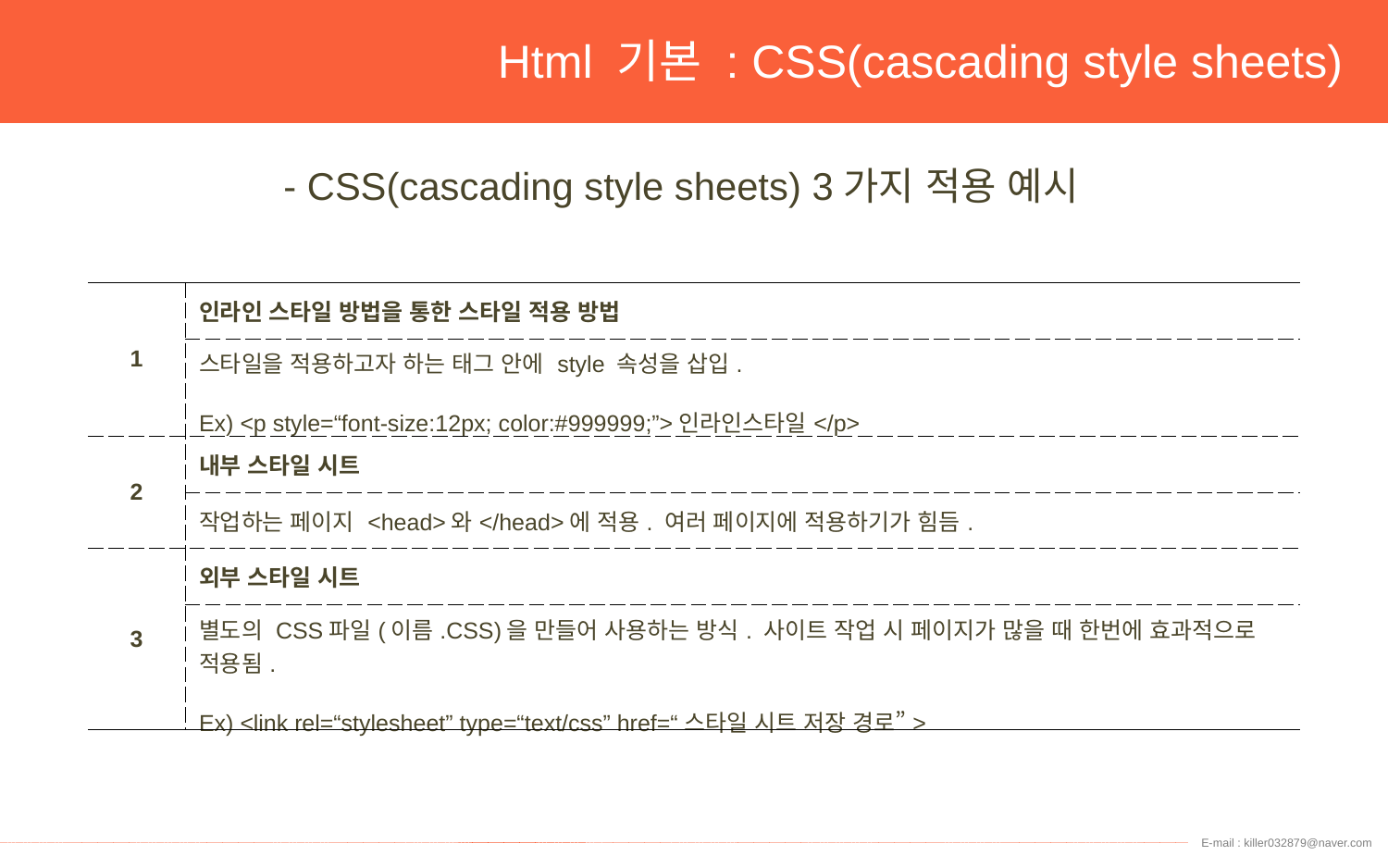

Html 기본 : CSS(cascading style sheets)
- CSS(cascading style sheets) 3가지 적용 예시
| 1 | 인라인 스타일 방법을 통한 스타일 적용 방법 |
| --- | --- |
|  | 스타일을 적용하고자 하는 태그 안에 style 속성을 삽입. Ex) <p style=“font-size:12px; color:#999999;”>인라인스타일</p> |
| 2 | 내부 스타일 시트 |
|  | 작업하는 페이지 <head>와</head>에 적용. 여러 페이지에 적용하기가 힘듬. |
| 3 | 외부 스타일 시트 |
|  | 별도의 CSS파일(이름.CSS)을 만들어 사용하는 방식. 사이트 작업 시 페이지가 많을 때 한번에 효과적으로 적용됨. Ex) <link rel=“stylesheet” type=“text/css” href=“스타일 시트 저장 경로”> |